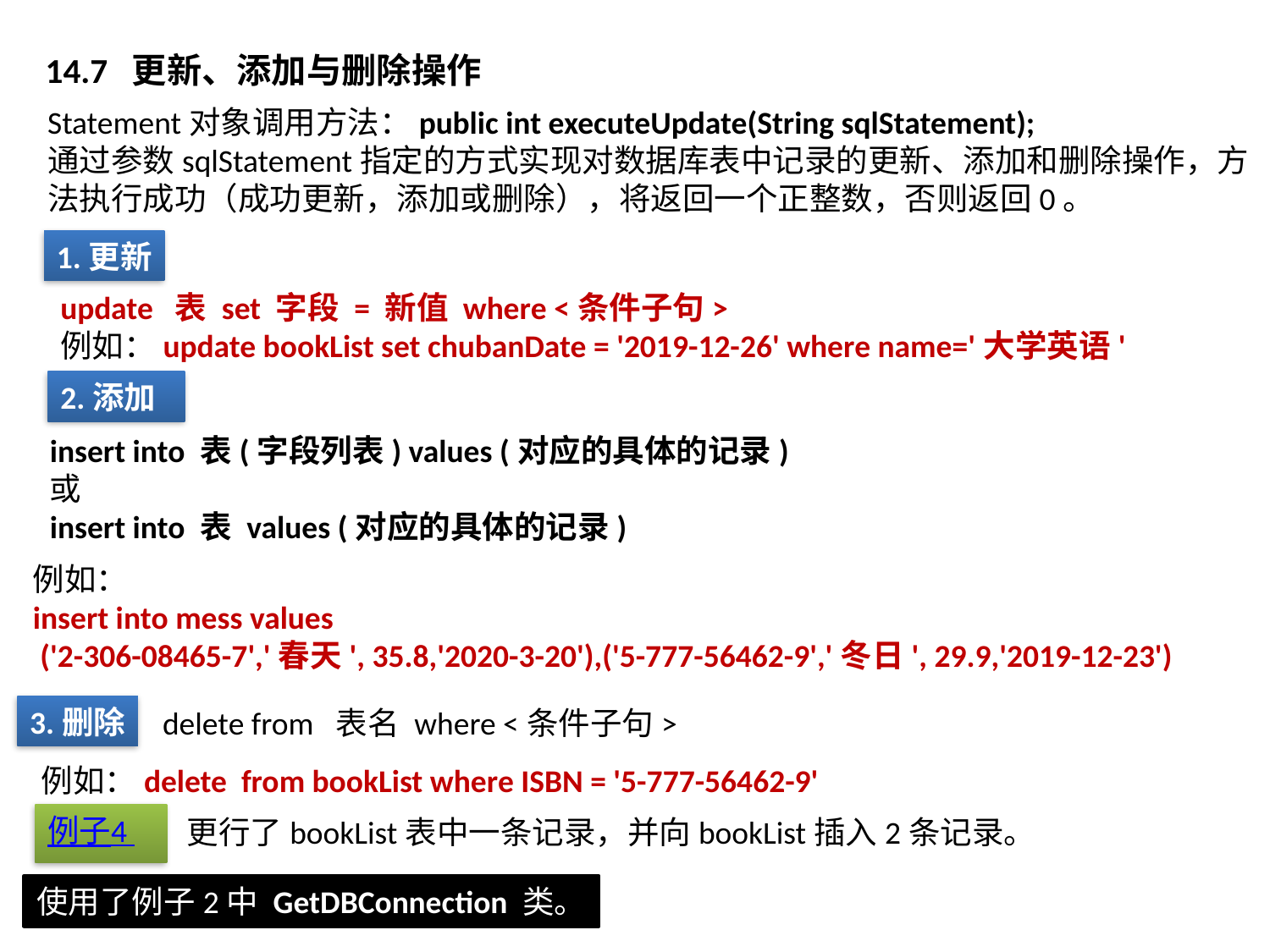

# 14.7  更新、添加与删除操作
Statement对象调用方法：public int executeUpdate(String sqlStatement);
通过参数sqlStatement指定的方式实现对数据库表中记录的更新、添加和删除操作，方法执行成功（成功更新，添加或删除），将返回一个正整数，否则返回0。
1.更新
update  表 set 字段 = 新值 where <条件子句>
例如：update bookList set chubanDate = '2019-12-26' where name='大学英语'
2.添加
insert into 表(字段列表) values (对应的具体的记录)
或
insert into 表 values (对应的具体的记录)
例如：
insert into mess values
 ('2-306-08465-7','春天', 35.8,'2020-3-20'),('5-777-56462-9','冬日', 29.9,'2019-12-23')
3.删除
delete from  表名 where <条件子句>
例如：delete  from bookList where ISBN = '5-777-56462-9'
例子4
                   更行了bookList表中一条记录，并向bookList插入2条记录。
使用了例子2中 GetDBConnection 类。